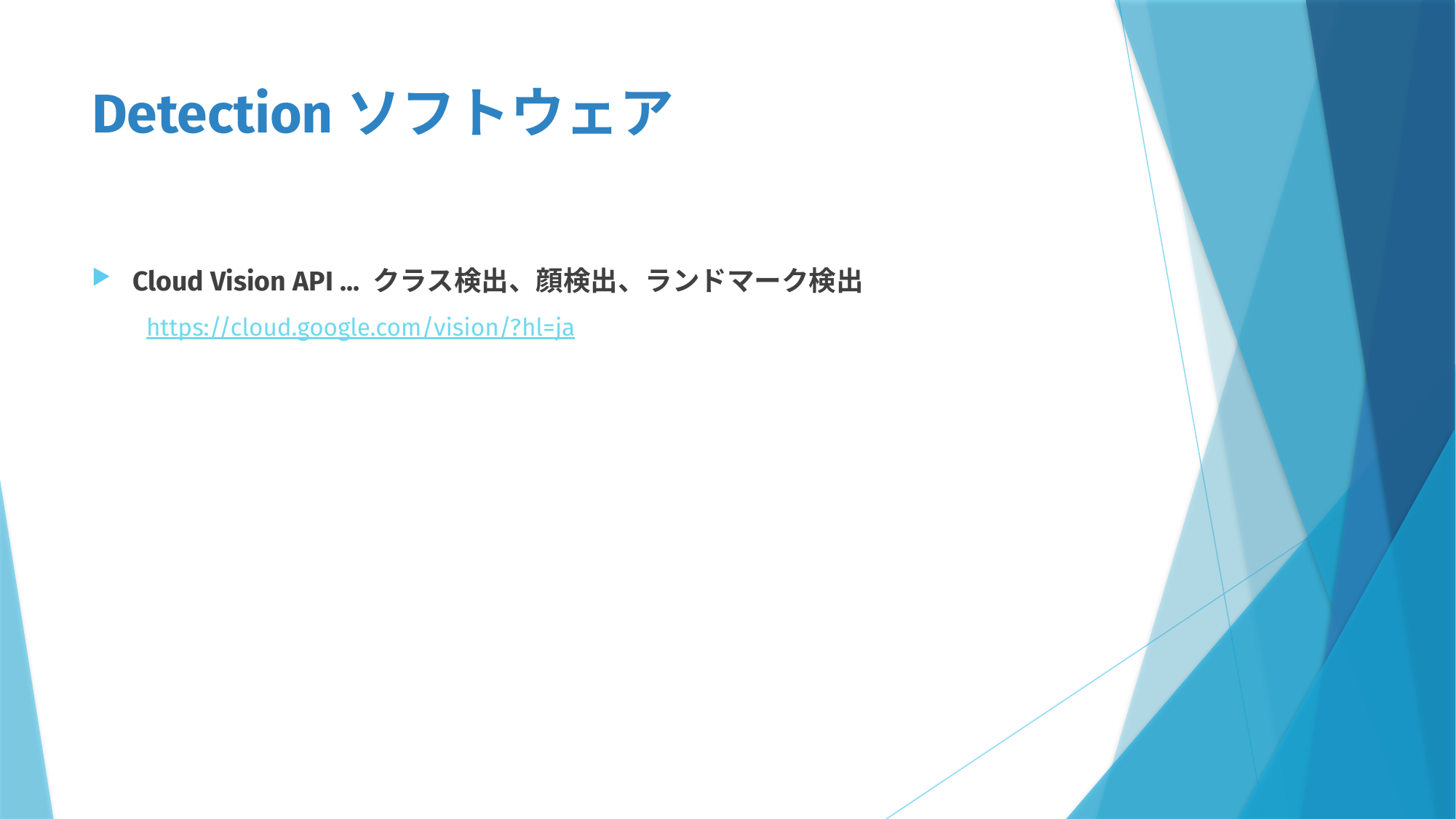

# Detectionソフトウェア
Cloud Vision API ... クラス検出、顔検出、ランドマーク検出
https://cloud.google.com/vision/?hl=ja